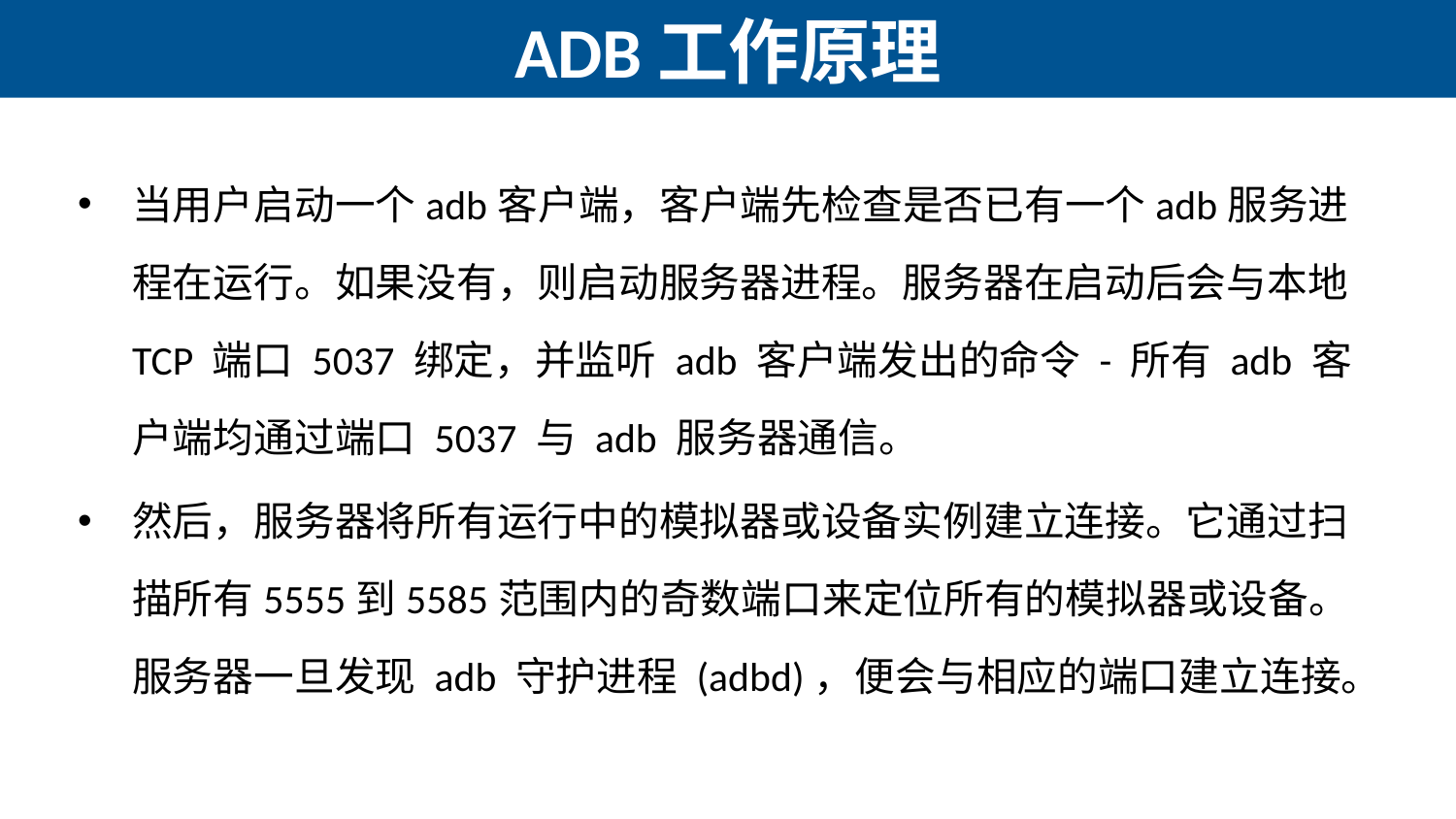

# ADB工作原理
当用户启动一个adb客户端，客户端先检查是否已有一个adb服务进程在运行。如果没有，则启动服务器进程。服务器在启动后会与本地 TCP 端口 5037 绑定，并监听 adb 客户端发出的命令 - 所有 adb 客户端均通过端口 5037 与 adb 服务器通信。
然后，服务器将所有运行中的模拟器或设备实例建立连接。它通过扫描所有5555到5585范围内的奇数端口来定位所有的模拟器或设备。服务器一旦发现 adb 守护进程 (adbd)，便会与相应的端口建立连接。